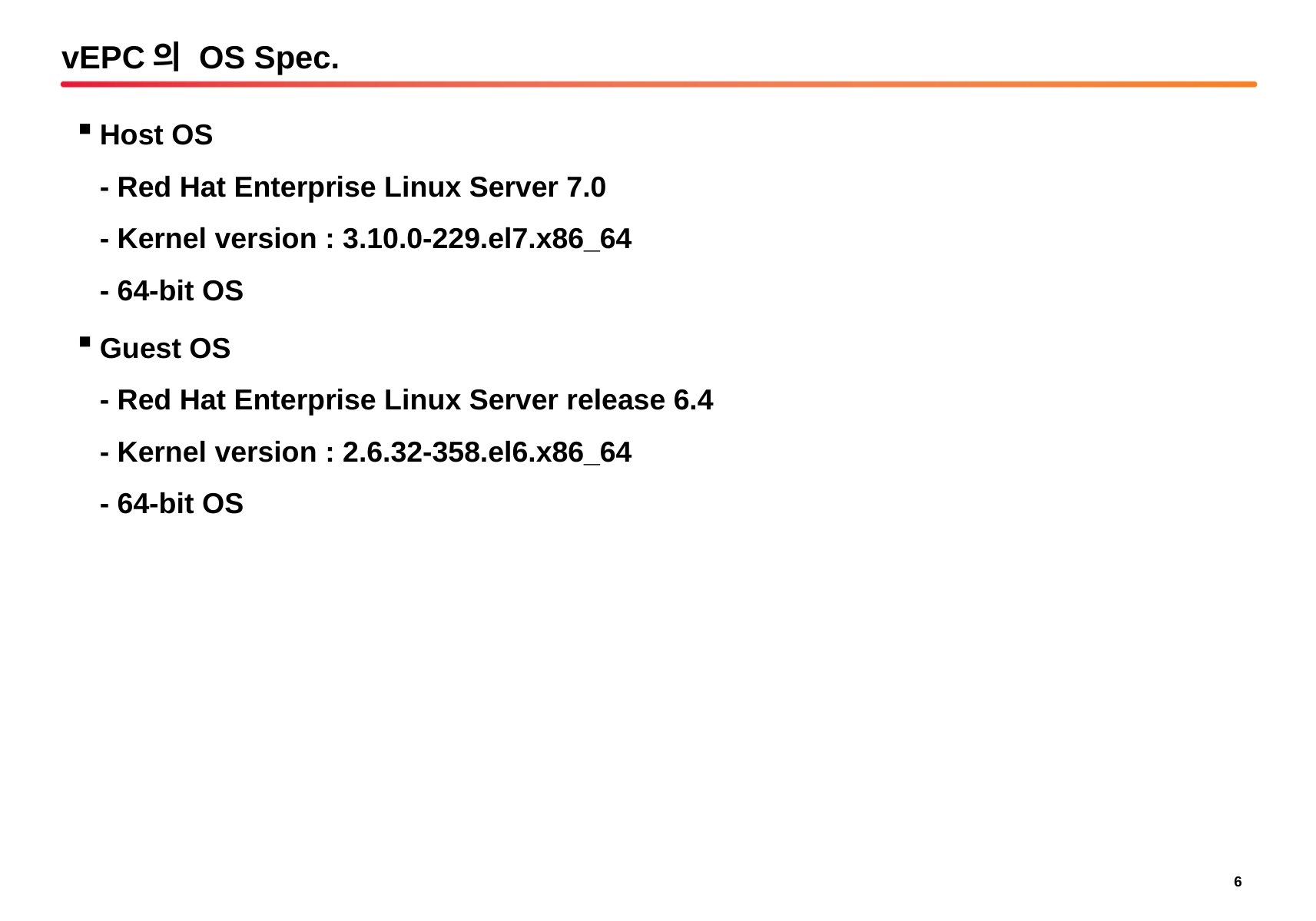

# vEPC의 OS Spec.
Host OS
- Red Hat Enterprise Linux Server 7.0
- Kernel version : 3.10.0-229.el7.x86_64
- 64-bit OS
Guest OS
- Red Hat Enterprise Linux Server release 6.4
- Kernel version : 2.6.32-358.el6.x86_64
- 64-bit OS